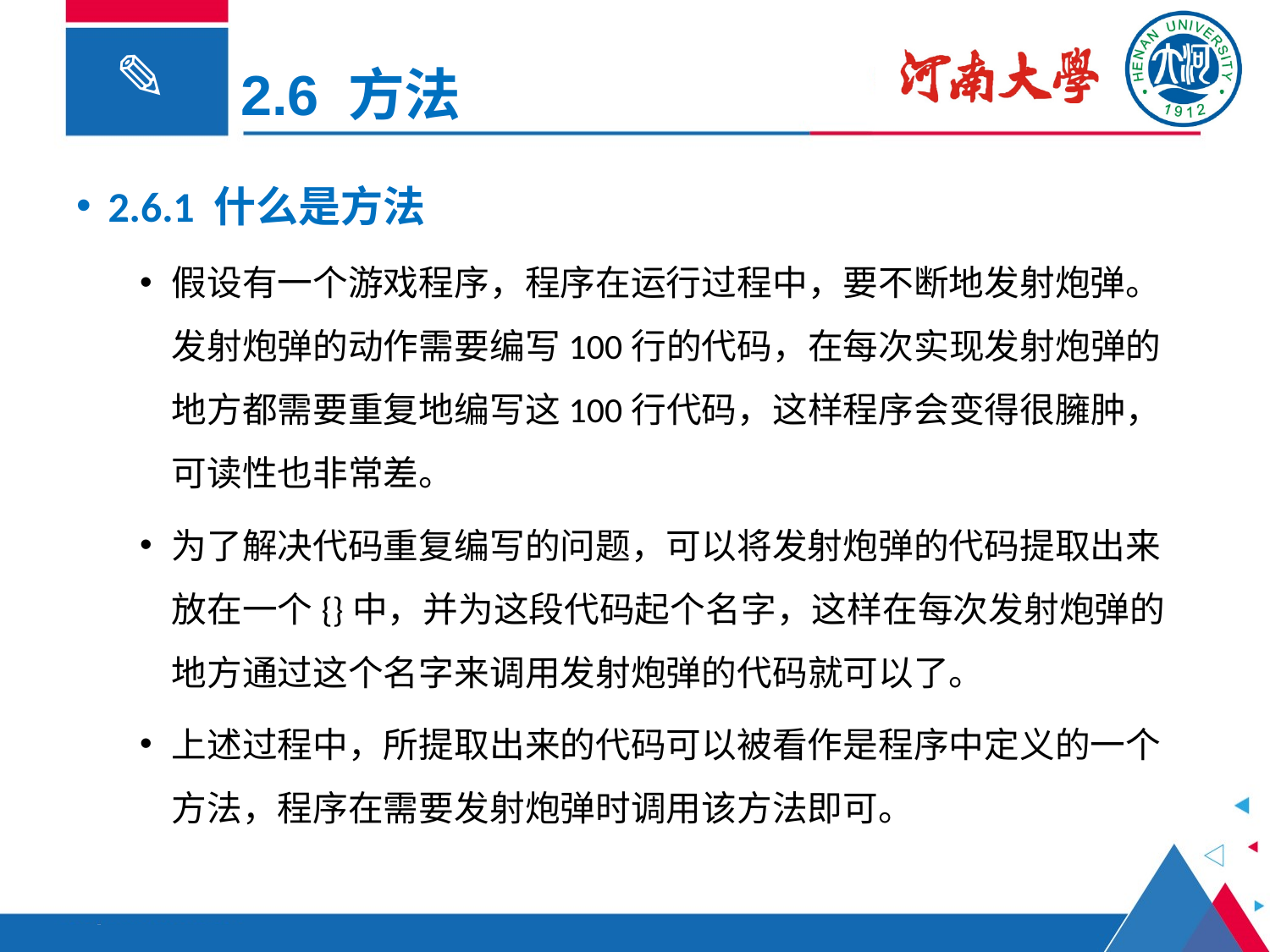

2.6 方法
2.6.1 什么是方法
假设有一个游戏程序，程序在运行过程中，要不断地发射炮弹。发射炮弹的动作需要编写100行的代码，在每次实现发射炮弹的地方都需要重复地编写这100行代码，这样程序会变得很臃肿，可读性也非常差。
为了解决代码重复编写的问题，可以将发射炮弹的代码提取出来放在一个{}中，并为这段代码起个名字，这样在每次发射炮弹的地方通过这个名字来调用发射炮弹的代码就可以了。
上述过程中，所提取出来的代码可以被看作是程序中定义的一个方法，程序在需要发射炮弹时调用该方法即可。